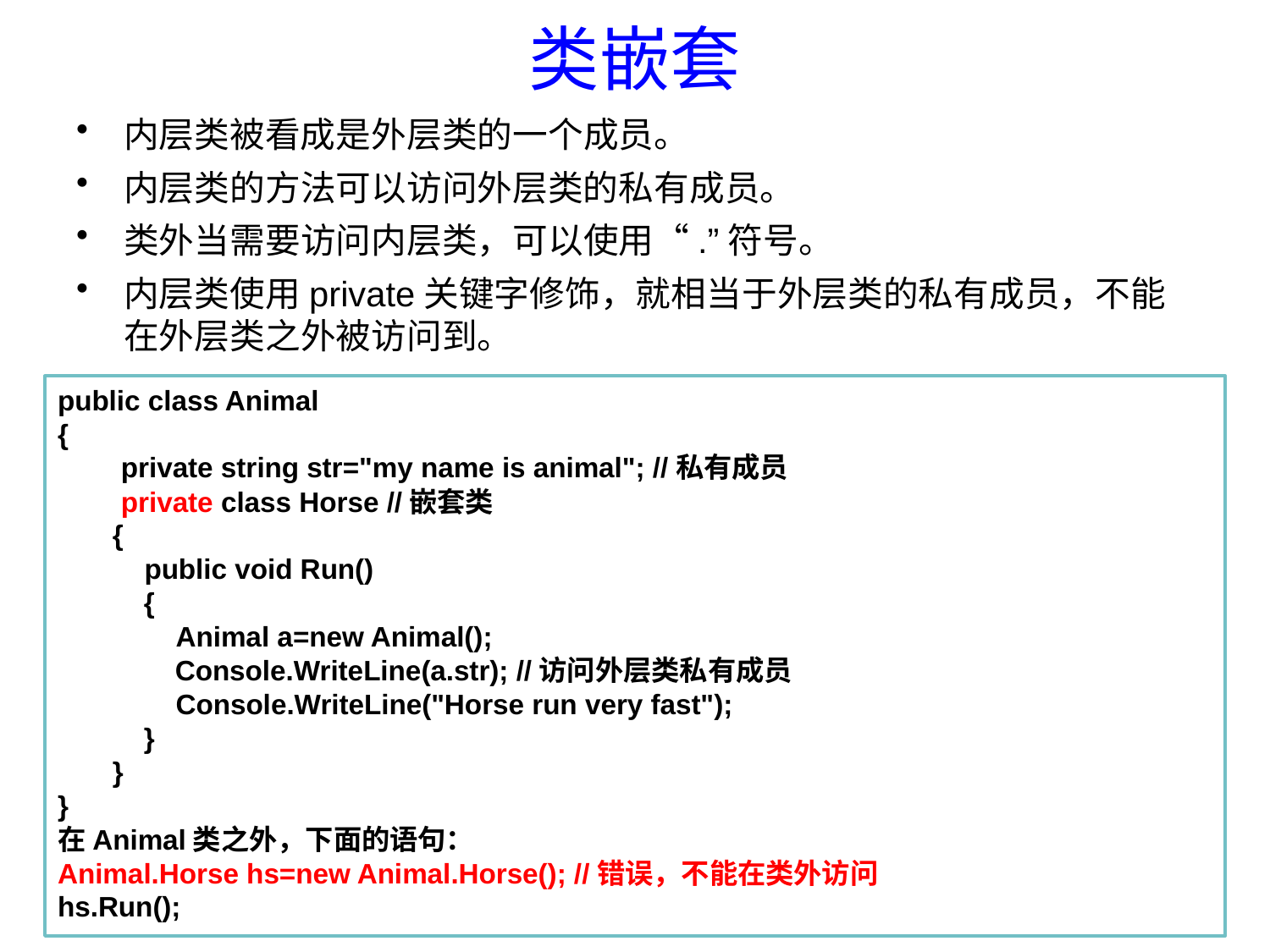

# 类嵌套
内层类被看成是外层类的一个成员。
内层类的方法可以访问外层类的私有成员。
类外当需要访问内层类，可以使用“.”符号。
内层类使用private关键字修饰，就相当于外层类的私有成员，不能在外层类之外被访问到。
public class Animal
{
	  private string str="my name is animal"; //私有成员
	  private class Horse //嵌套类
       {
	     public void Run()
           {
	         Animal a=new Animal();
               Console.WriteLine(a.str); //访问外层类私有成员
	         Console.WriteLine("Horse run very fast");
           }
       }
}
在Animal类之外，下面的语句：
Animal.Horse hs=new Animal.Horse(); //错误，不能在类外访问
hs.Run();